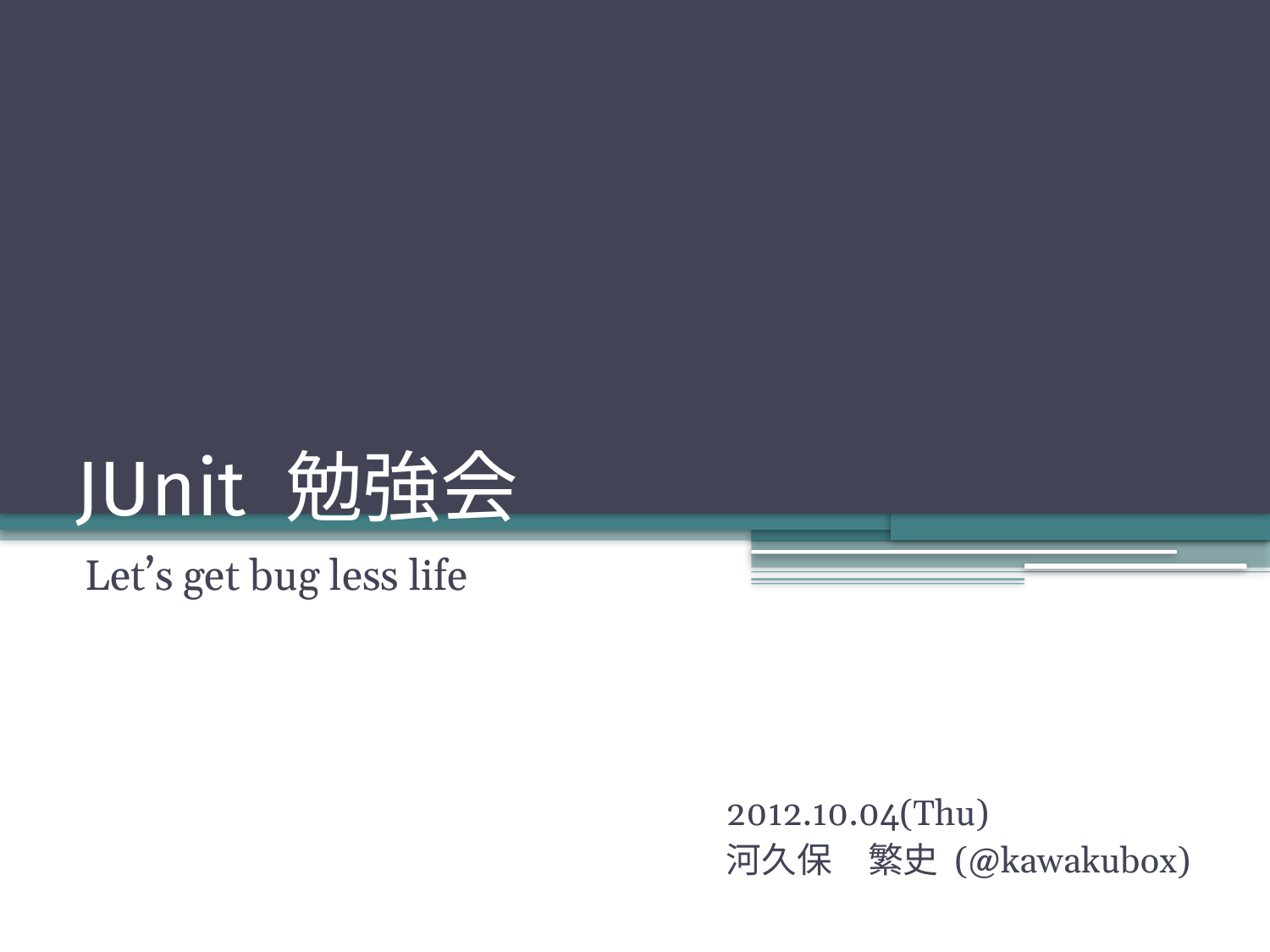

# JUnit 勉強会
Let’s get bug less life
2012.10.04(Thu)
河久保　繁史 (@kawakubox)